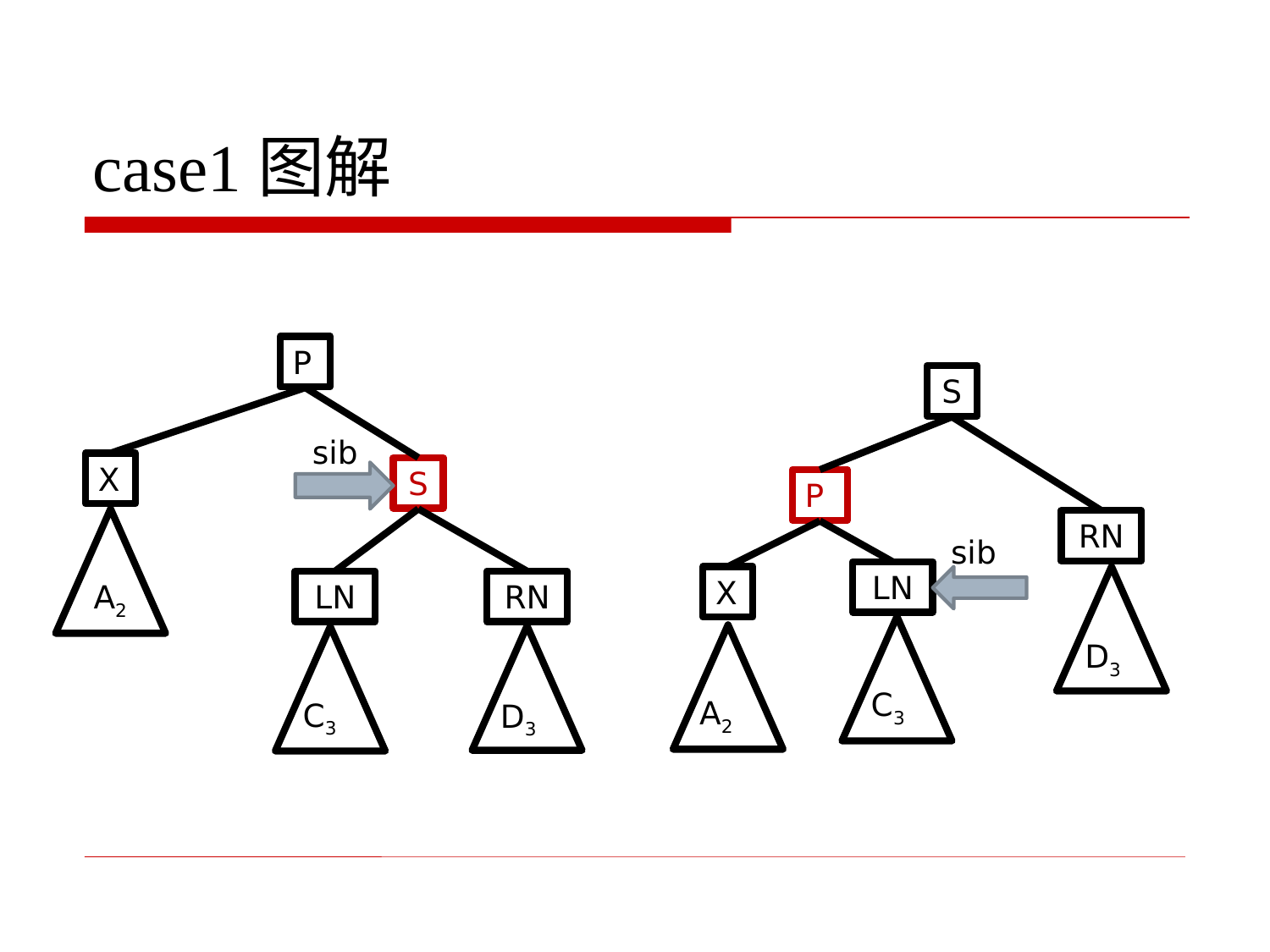

# case1图解

P
X
S
LN
RN

A2
C3
D3
sib

S
P
RN
LN
X

D3
C3
A2
sib